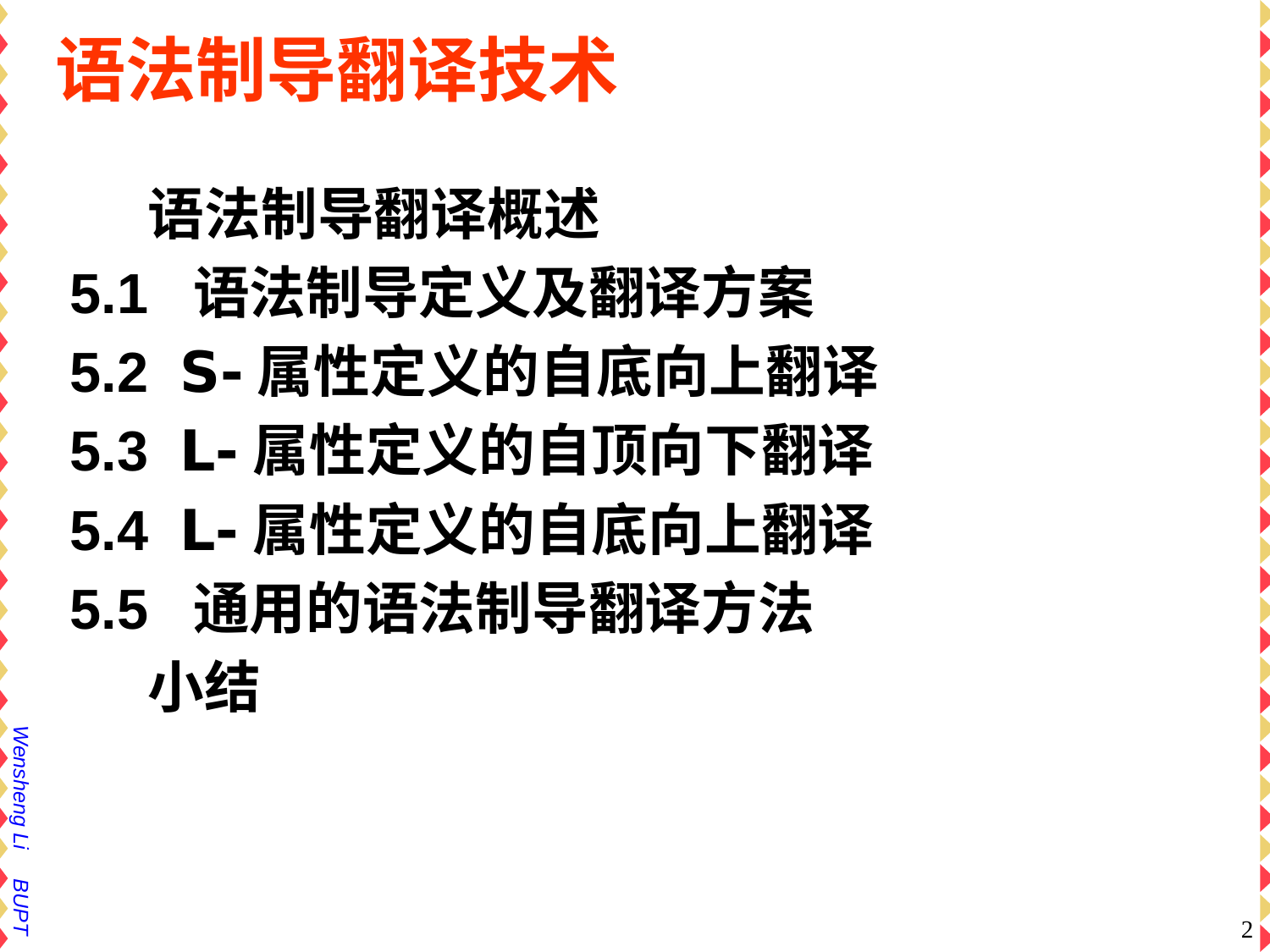

# 语法制导翻译技术
     语法制导翻译概述
5.1  语法制导定义及翻译方案
5.2  S-属性定义的自底向上翻译
5.3  L-属性定义的自顶向下翻译
5.4  L-属性定义的自底向上翻译
5.5  通用的语法制导翻译方法
     小结
2